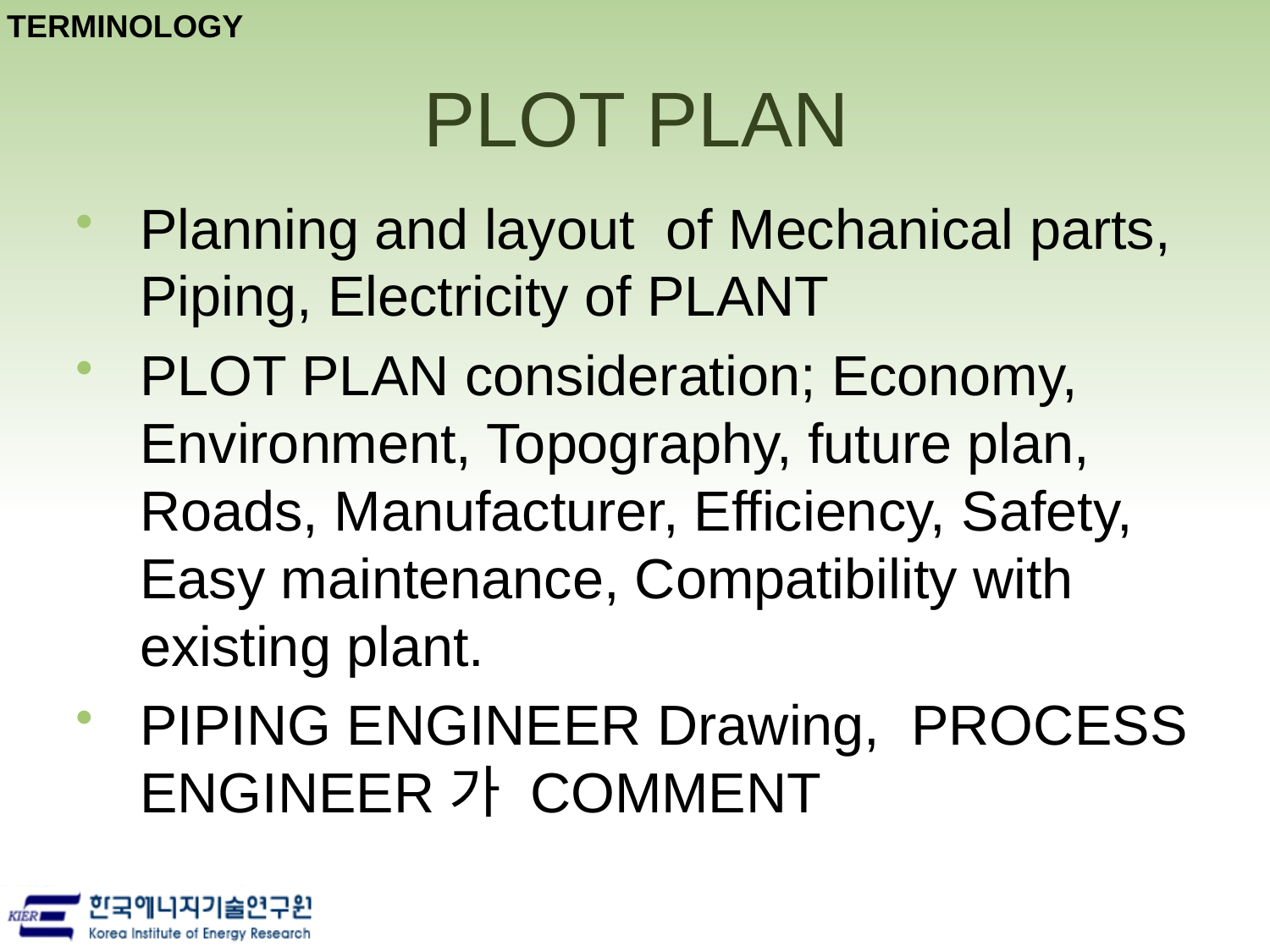

TERMINOLOGY
# PLOT PLAN
Planning and layout  of Mechanical parts, Piping, Electricity of PLANT
PLOT PLAN consideration; Economy, Environment, Topography, future plan, Roads, Manufacturer, Efficiency, Safety, Easy maintenance, Compatibility with existing plant.
PIPING ENGINEER Drawing,  PROCESS ENGINEER가 COMMENT